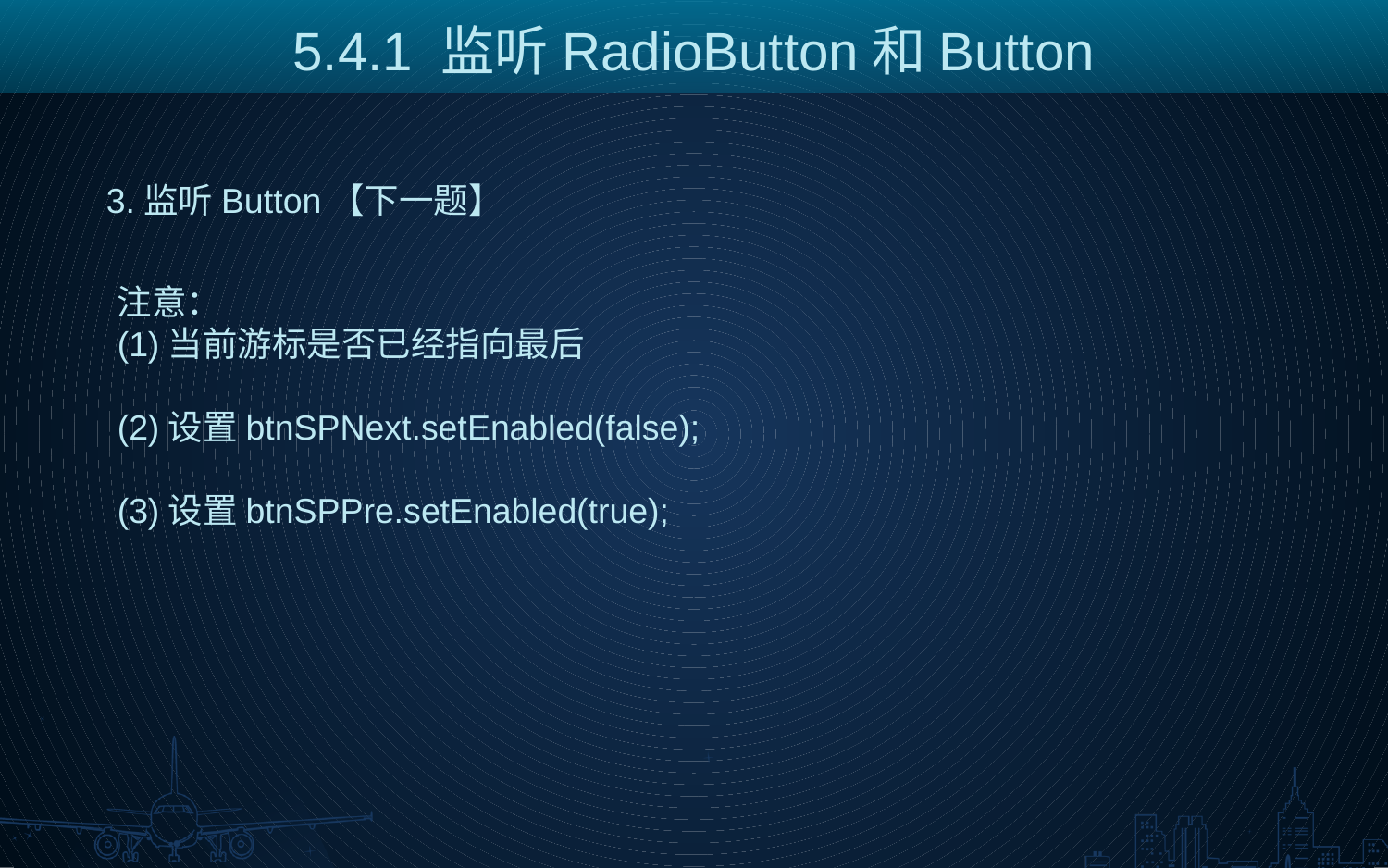

5.4.1 监听RadioButton和Button
3.监听Button【下一题】
注意：
(1)当前游标是否已经指向最后

(2)设置btnSPNext.setEnabled(false);

(3)设置btnSPPre.setEnabled(true);